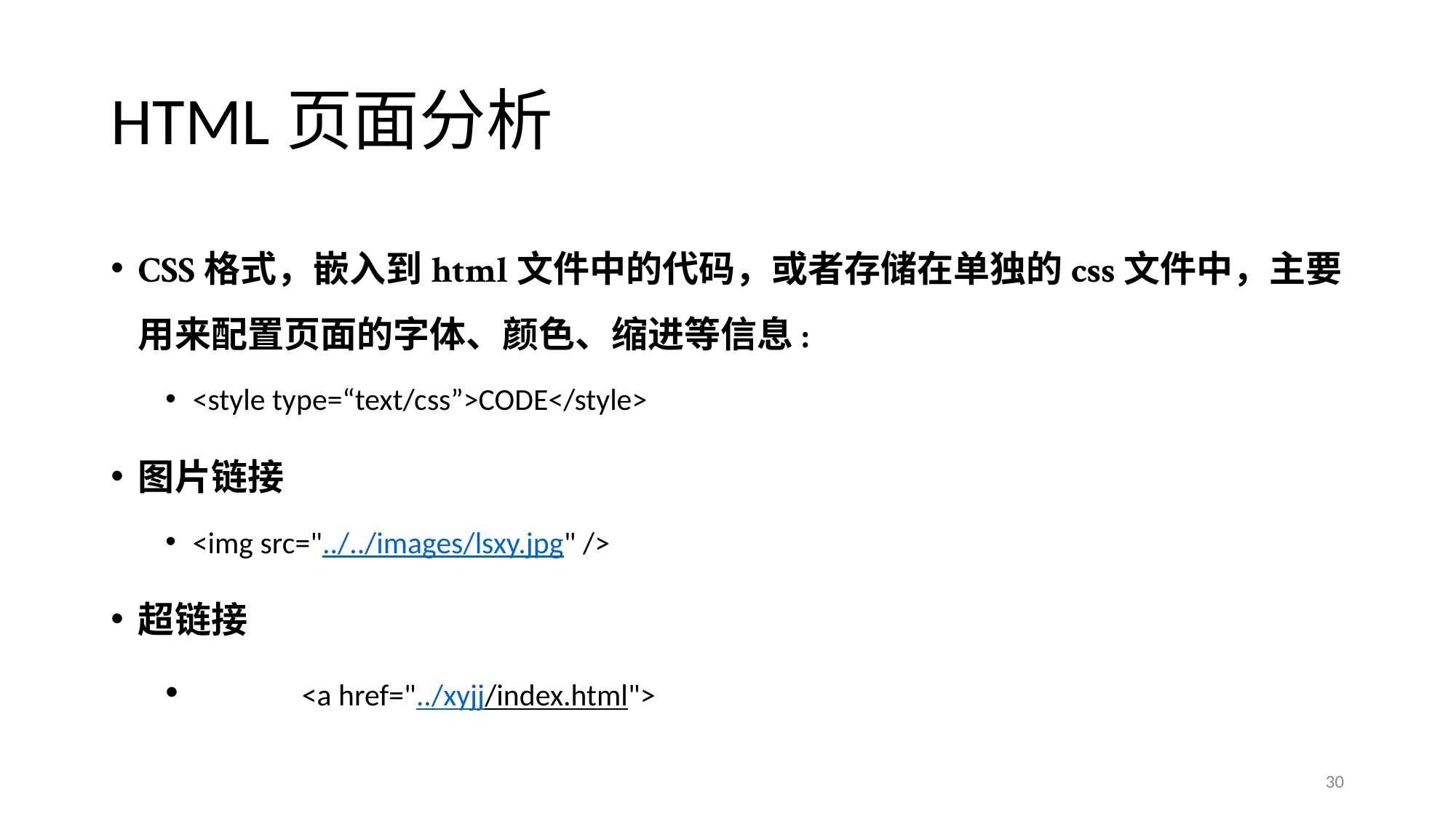

# HTML页面分析
CSS格式，嵌入到html文件中的代码，或者存储在单独的css文件中，主要用来配置页面的字体、颜色、缩进等信息:
<style type=“text/css”>CODE</style>
图片链接
<img src="../../images/lsxy.jpg" />
超链接
	<a href="../xyjj/index.html">
30